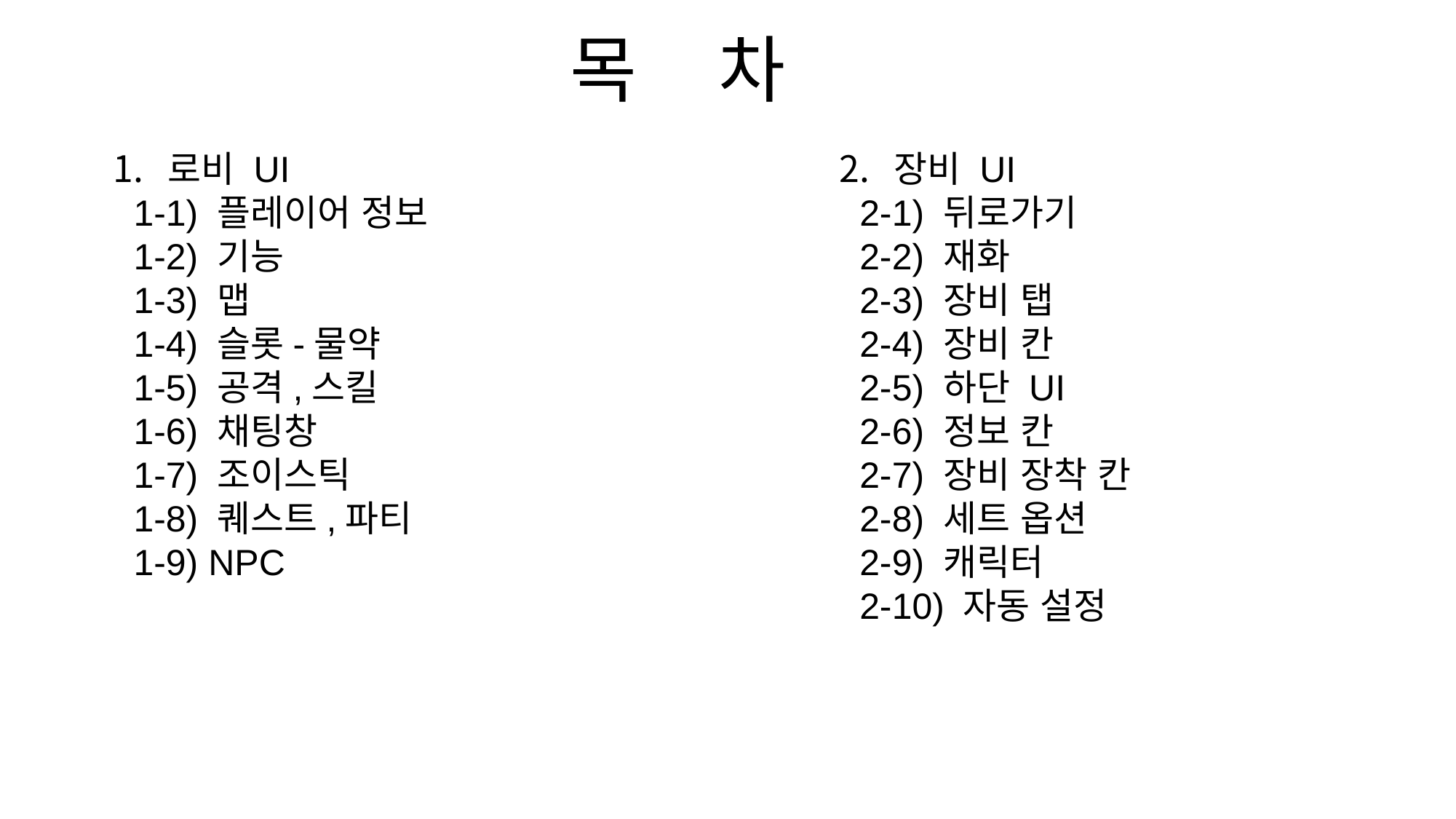

목    차
로비 UI
  1-1) 플레이어 정보
  1-2) 기능
  1-3) 맵
  1-4) 슬롯-물약
  1-5) 공격,스킬
  1-6) 채팅창
  1-7) 조이스틱
  1-8) 퀘스트,파티
  1-9) NPC
장비 UI
  2-1) 뒤로가기
  2-2) 재화
  2-3) 장비 탭
  2-4) 장비 칸
  2-5) 하단 UI
  2-6) 정보 칸
  2-7) 장비 장착 칸
  2-8) 세트 옵션
  2-9) 캐릭터
  2-10) 자동 설정